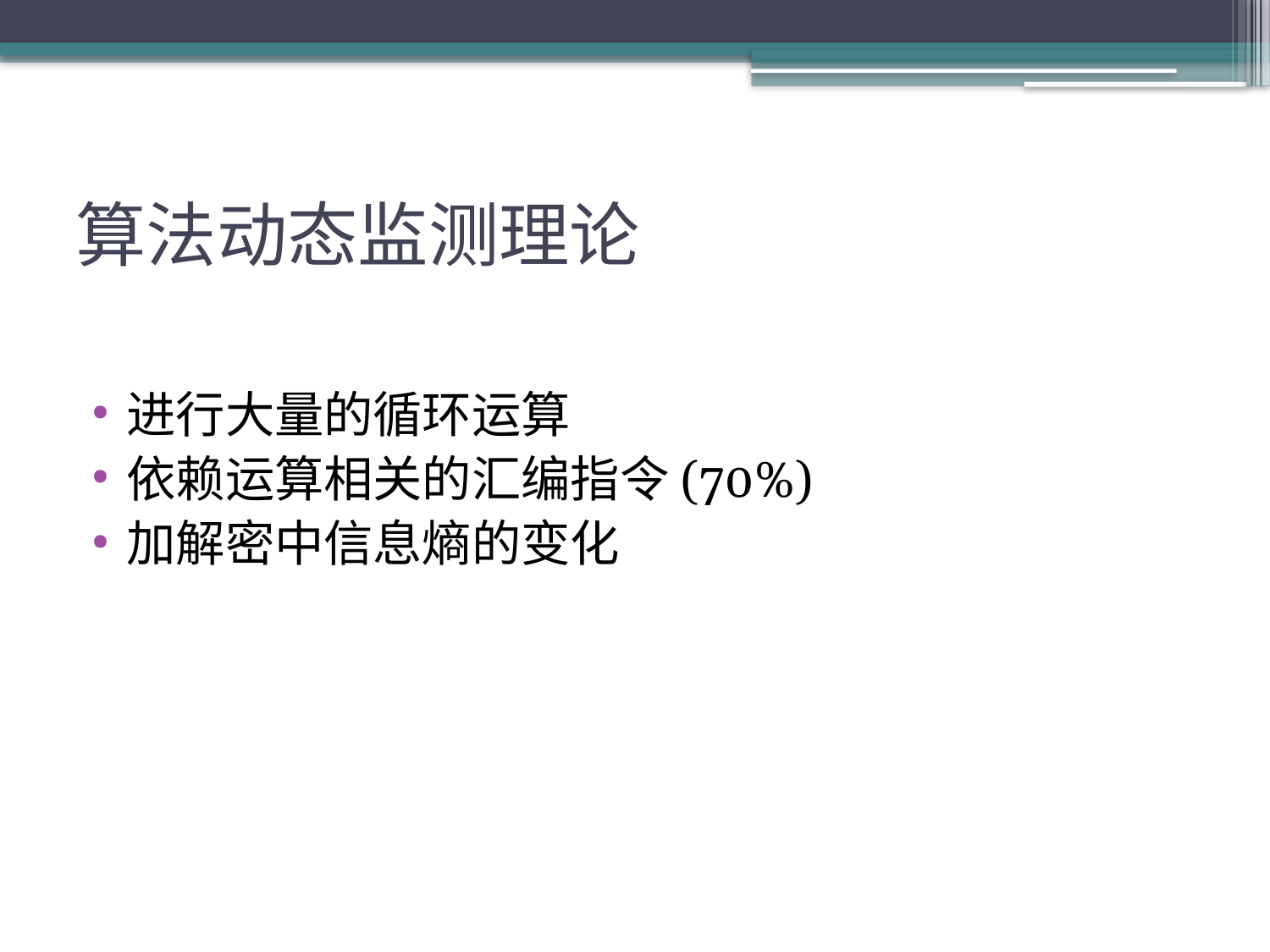

# 算法动态监测理论

进行大量的循环运算
依赖运算相关的汇编指令(70%)
加解密中信息熵的变化